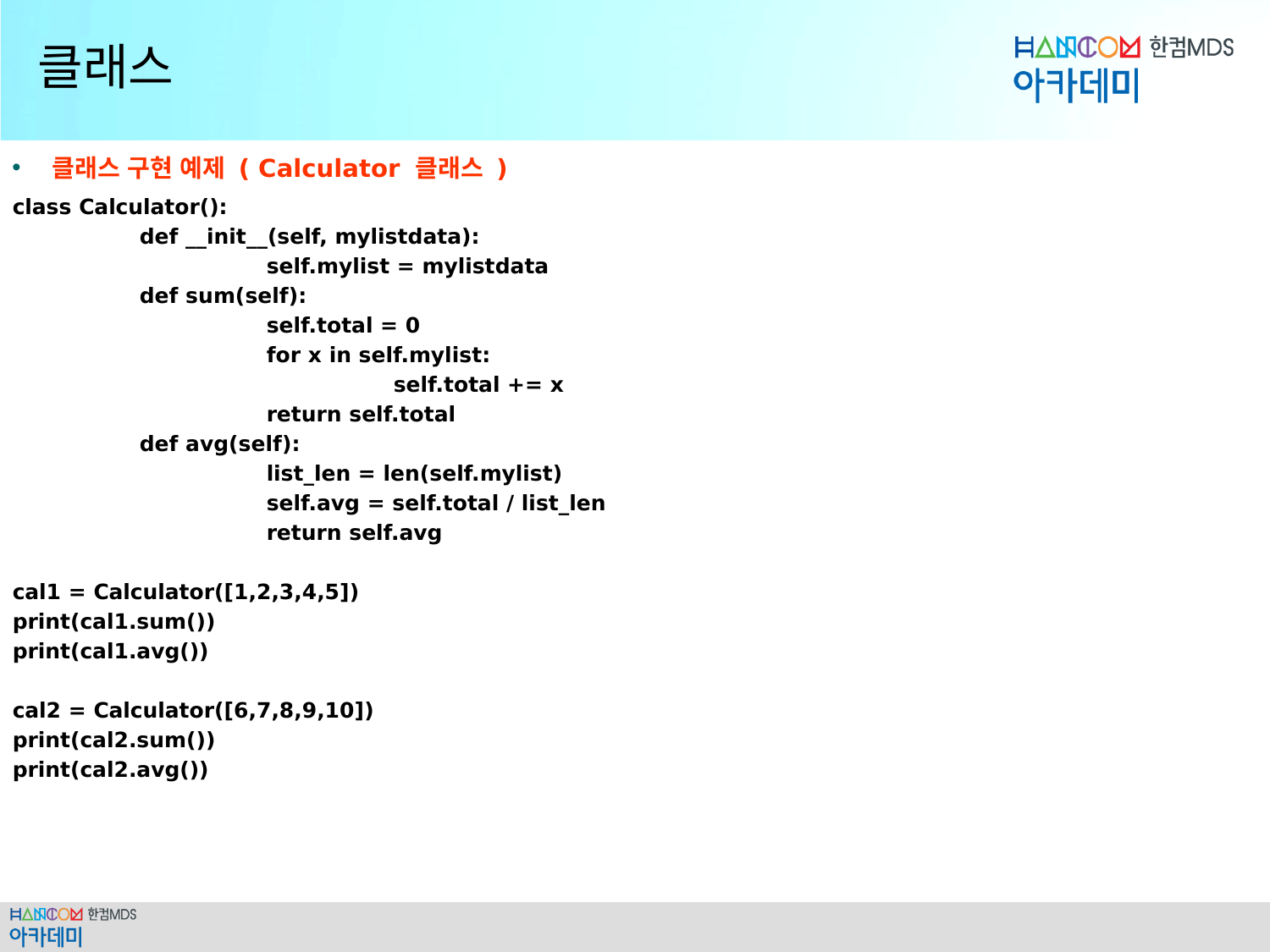

# 클래스
클래스 구현 예제 ( Calculator 클래스 )
class Calculator():
	def __init__(self, mylistdata):
		self.mylist = mylistdata
	def sum(self):
		self.total = 0
		for x in self.mylist:
			self.total += x
		return self.total
	def avg(self):
		list_len = len(self.mylist)
		self.avg = self.total / list_len
		return self.avg

cal1 = Calculator([1,2,3,4,5])
print(cal1.sum())
print(cal1.avg())

cal2 = Calculator([6,7,8,9,10])
print(cal2.sum())
print(cal2.avg())